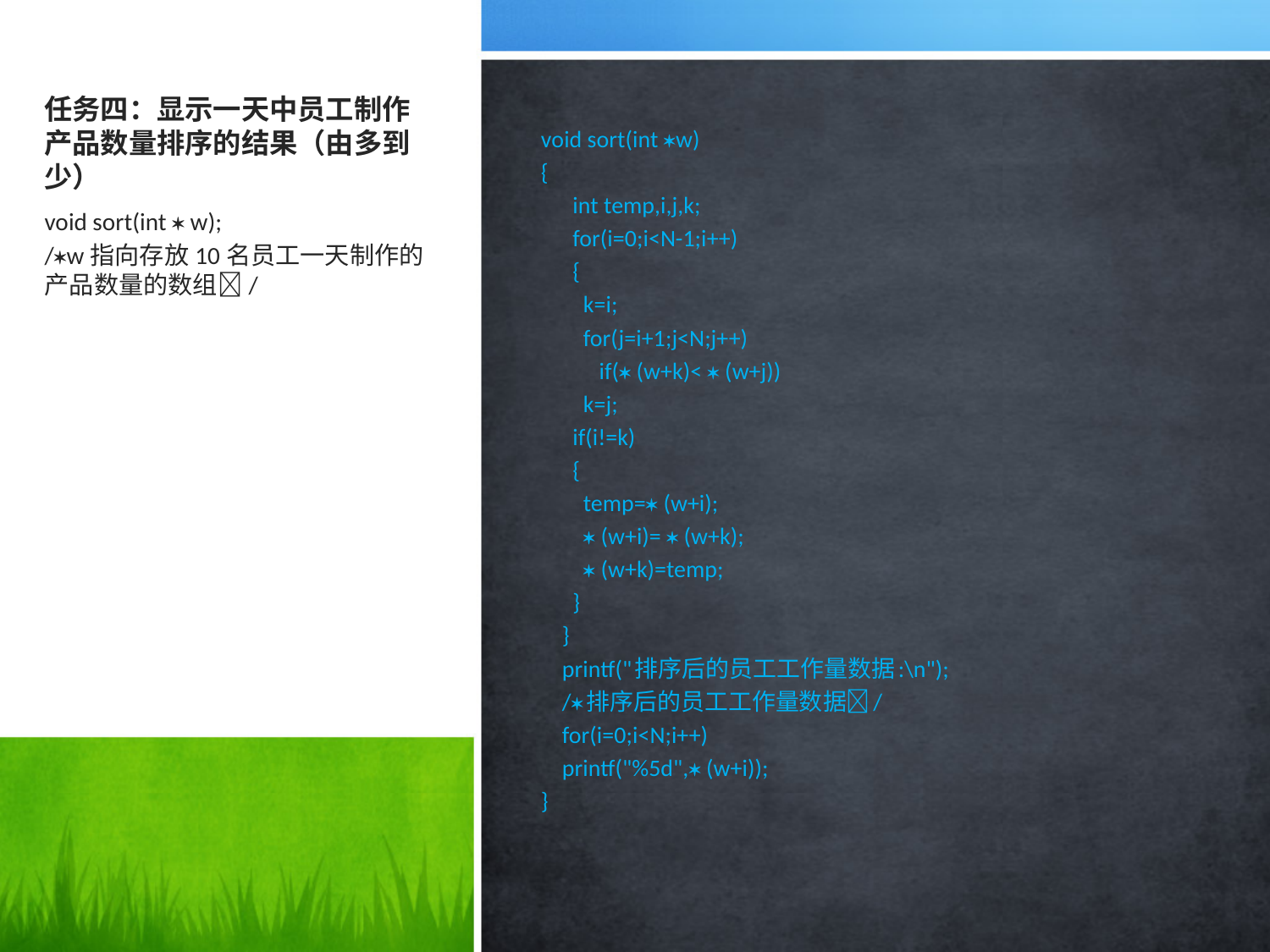

# 任务四：显示一天中员工制作产品数量排序的结果（由多到少）

void sort(int ∗w)
{
      int temp,i,j,k;
      for(i=0;i<N-1;i++)
      {
        k=i;
        for(j=i+1;j<N;j++)
           if(∗ (w+k)< ∗ (w+j))
        k=j;
      if(i!=k)
      {
        temp=∗ (w+i);
        ∗ (w+i)= ∗ (w+k);
        ∗ (w+k)=temp;
      }
    }
    printf("排序后的员工工作量数据:\n");
    /∗排序后的员工工作量数据∗/
    for(i=0;i<N;i++)
    printf("%5d",∗ (w+i));
}

void sort(int ∗ w);
/∗w指向存放10名员工一天制作的产品数量的数组∗/